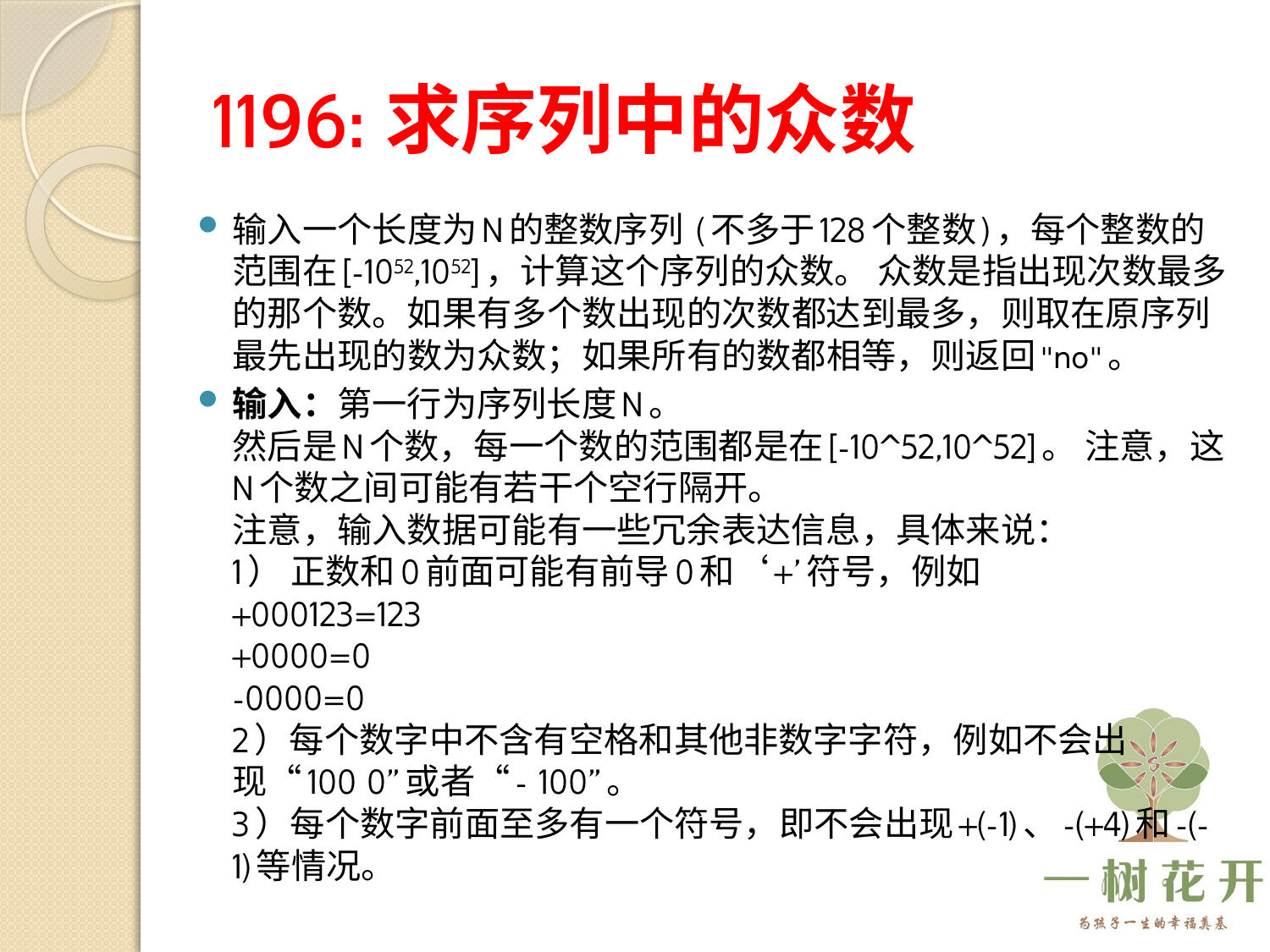

# 1196:求序列中的众数
输入一个长度为N的整数序列 (不多于128个整数)，每个整数的范围在[-1052,1052]，计算这个序列的众数。 众数是指出现次数最多的那个数。如果有多个数出现的次数都达到最多，则取在原序列最先出现的数为众数；如果所有的数都相等，则返回"no"。
输入：第一行为序列长度N。
然后是N个数，每一个数的范围都是在[-10^52,10^52]。 注意，这N个数之间可能有若干个空行隔开。
注意，输入数据可能有一些冗余表达信息，具体来说：
1） 正数和0前面可能有前导0和‘+’符号，例如
+000123=123
+0000=0
-0000=0
2）每个数字中不含有空格和其他非数字字符，例如不会出现“100 0”或者“- 100”。
3）每个数字前面至多有一个符号，即不会出现+(-1)、-(+4)和-(-1)等情况。